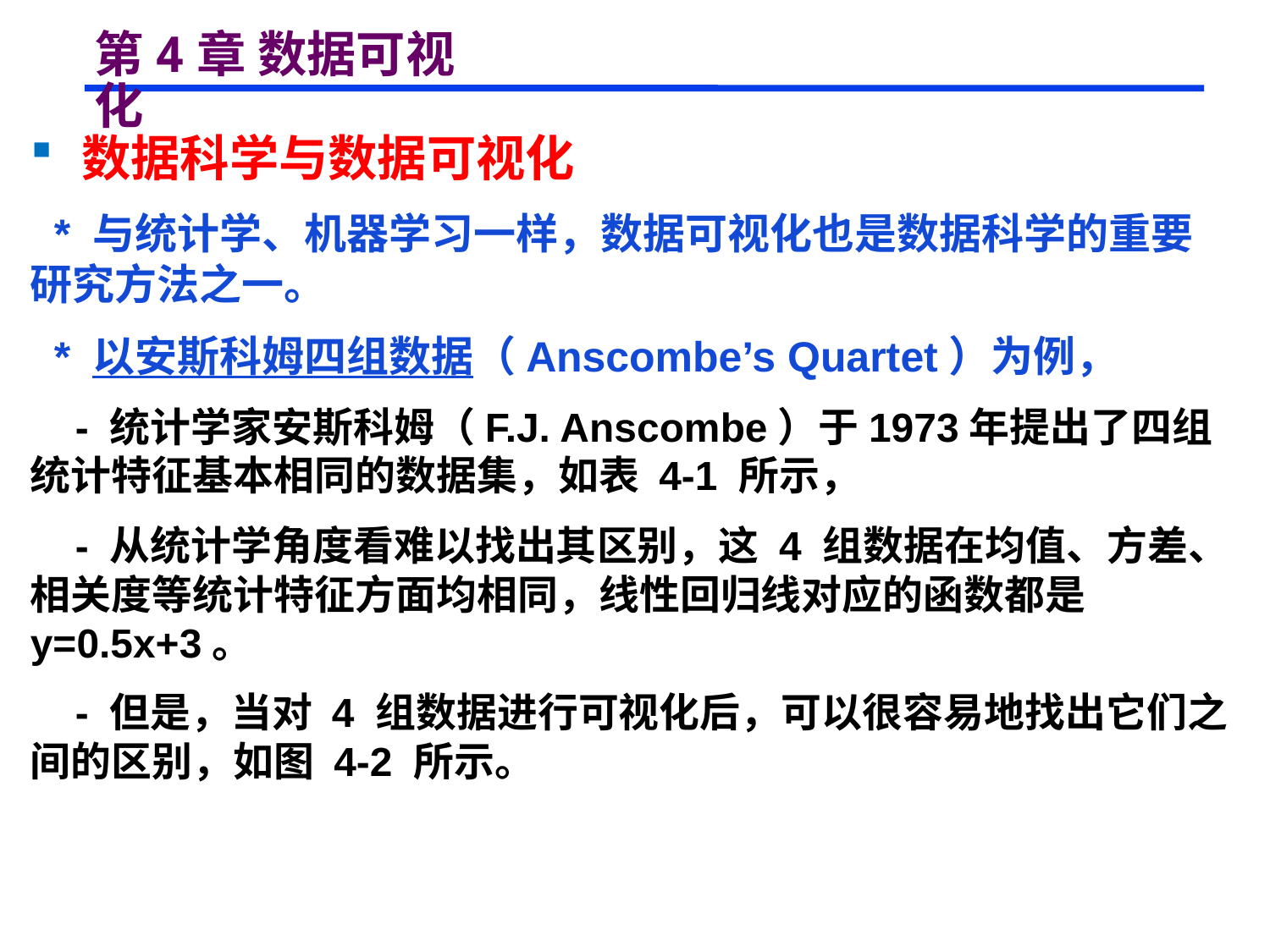

# 第4章 数据可视化
 数据科学与数据可视化
  * 与统计学、机器学习一样，数据可视化也是数据科学的重要研究方法之一。
  * 以安斯科姆四组数据（Anscombe’s Quartet）为例，
    - 统计学家安斯科姆（F.J. Anscombe）于1973年提出了四组统计特征基本相同的数据集，如表 4-1 所示，
    - 从统计学角度看难以找出其区别，这 4 组数据在均值、方差、相关度等统计特征方面均相同，线性回归线对应的函数都是 y=0.5x+3。
    - 但是，当对 4 组数据进行可视化后，可以很容易地找出它们之间的区别，如图 4-2 所示。